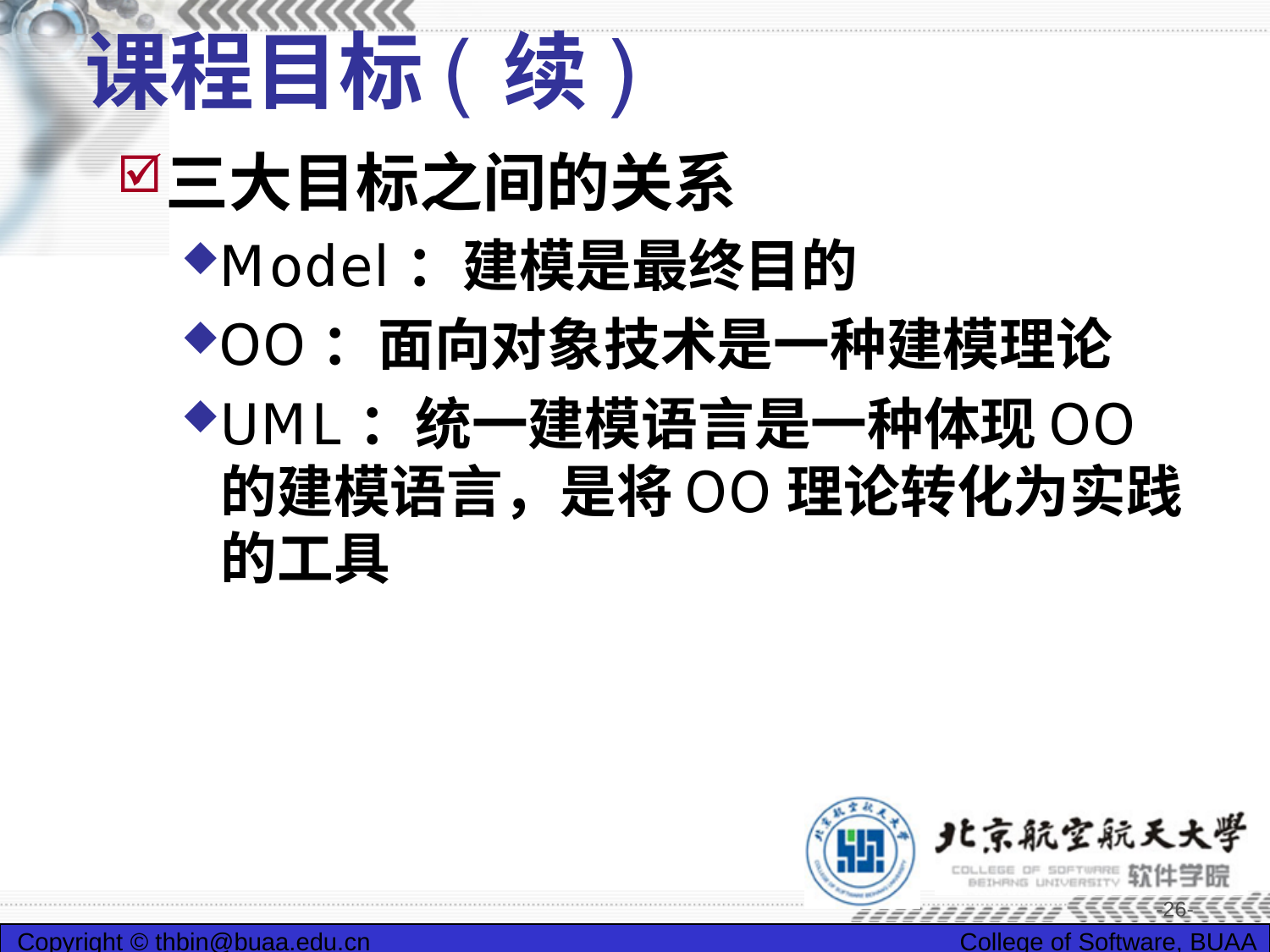

# 课程目标(续)
三大目标之间的关系
Model：建模是最终目的
OO：面向对象技术是一种建模理论
UML：统一建模语言是一种体现OO的建模语言，是将OO理论转化为实践的工具
-26-